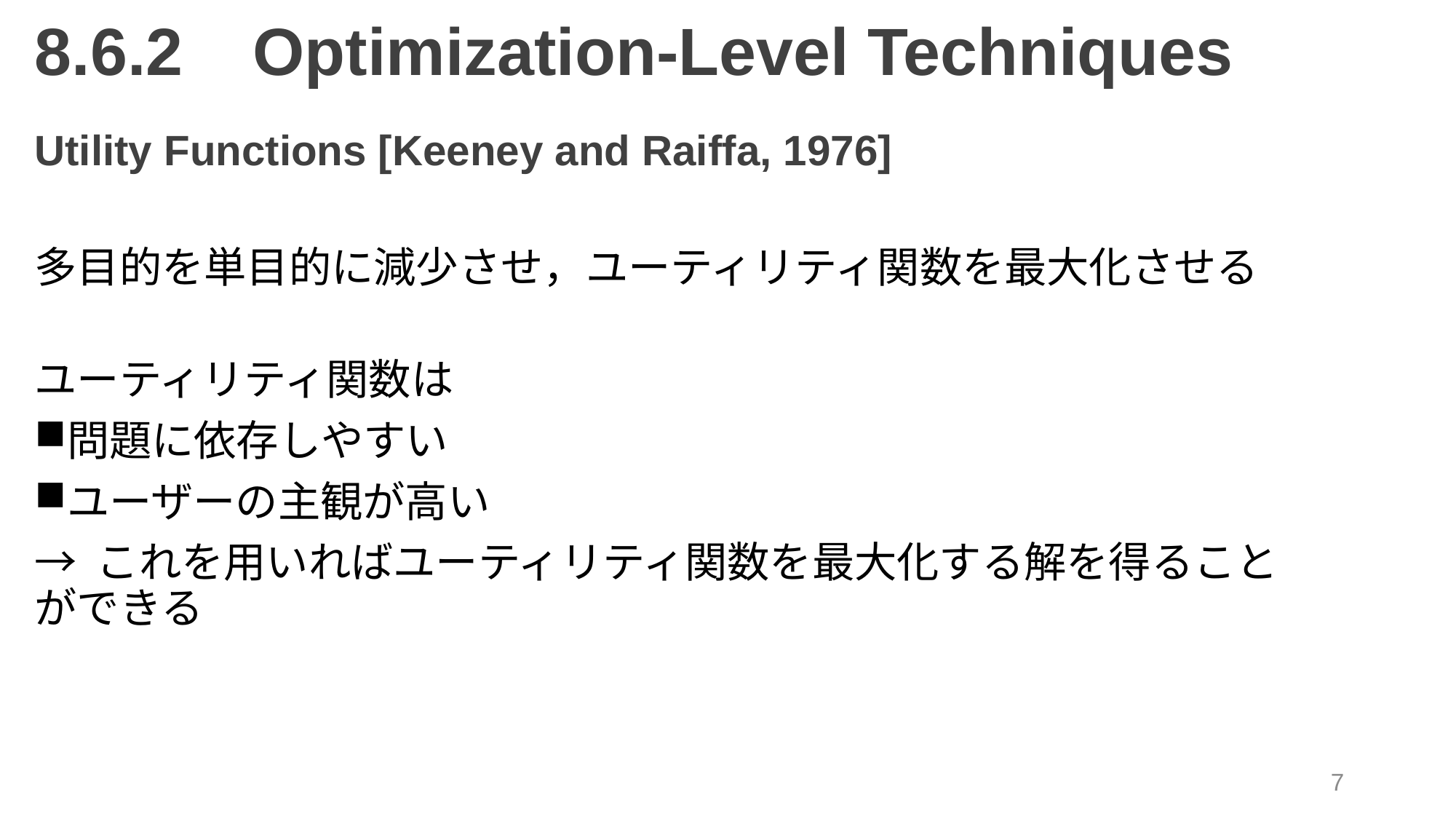

# 8.6.2	Optimization-Level Techniques
Utility Functions [Keeney and Raiffa, 1976]
多目的を単目的に減少させ，ユーティリティ関数を最大化させる
ユーティリティ関数は
問題に依存しやすい
ユーザーの主観が高い
→ これを用いればユーティリティ関数を最大化する解を得ることができる
7